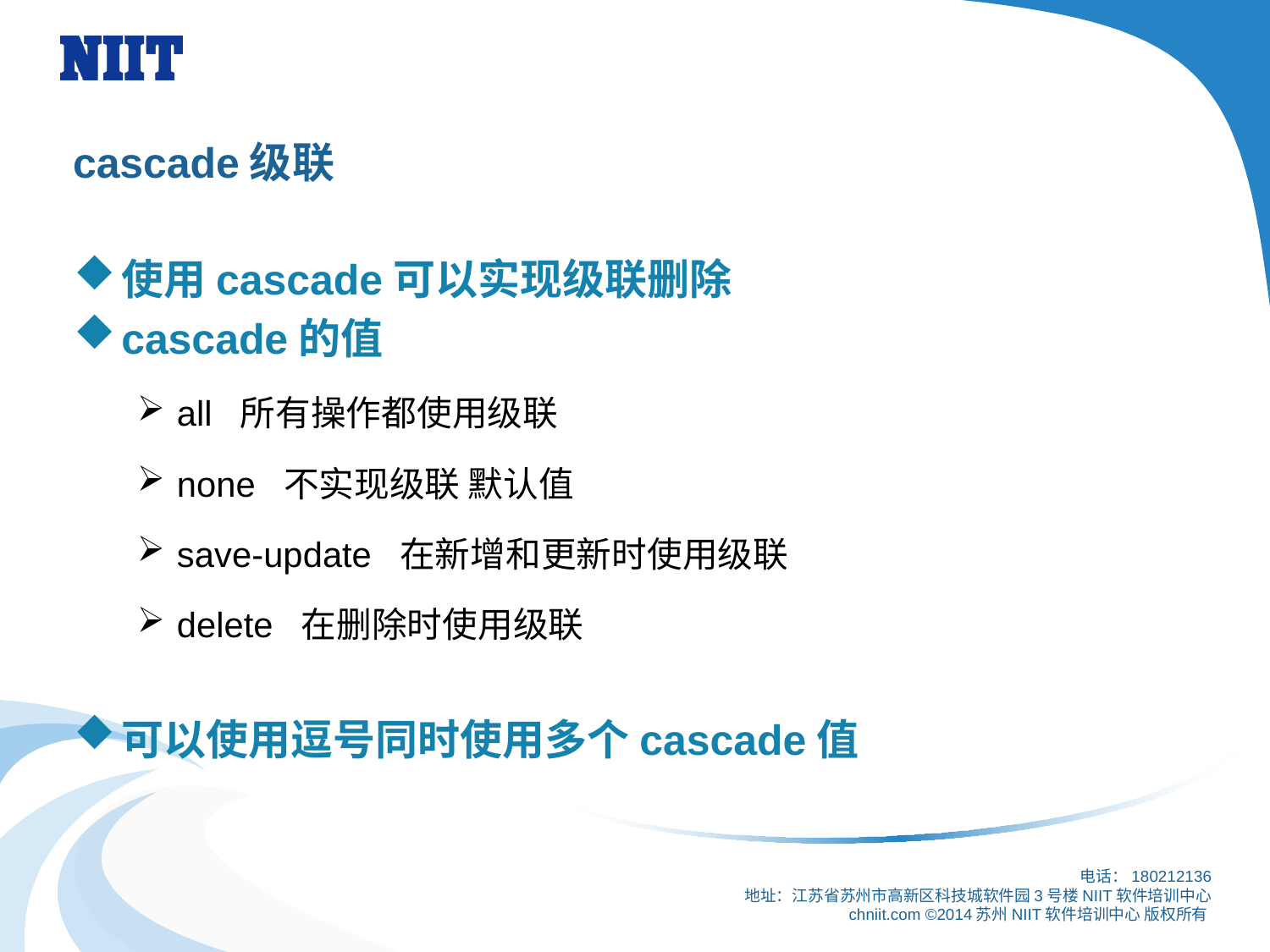

# cascade级联
使用cascade可以实现级联删除
cascade的值
all  所有操作都使用级联
none  不实现级联 默认值
save-update  在新增和更新时使用级联
delete  在删除时使用级联

可以使用逗号同时使用多个cascade值